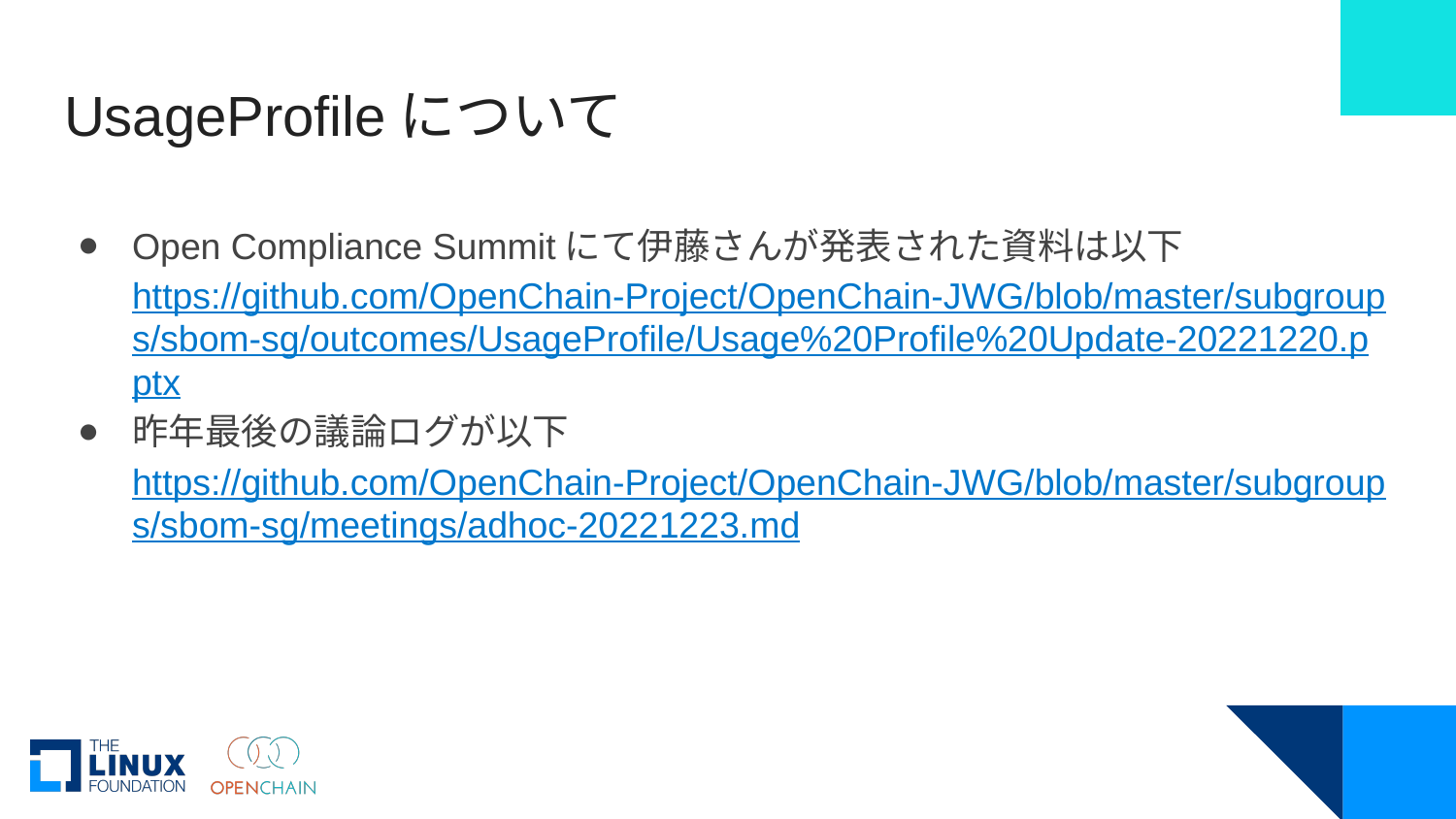

# UsageProfileについて
Open Compliance Summitにて伊藤さんが発表された資料は以下
https://github.com/OpenChain-Project/OpenChain-JWG/blob/master/subgroups/sbom-sg/outcomes/UsageProfile/Usage%20Profile%20Update-20221220.pptx
昨年最後の議論ログが以下
https://github.com/OpenChain-Project/OpenChain-JWG/blob/master/subgroups/sbom-sg/meetings/adhoc-20221223.md